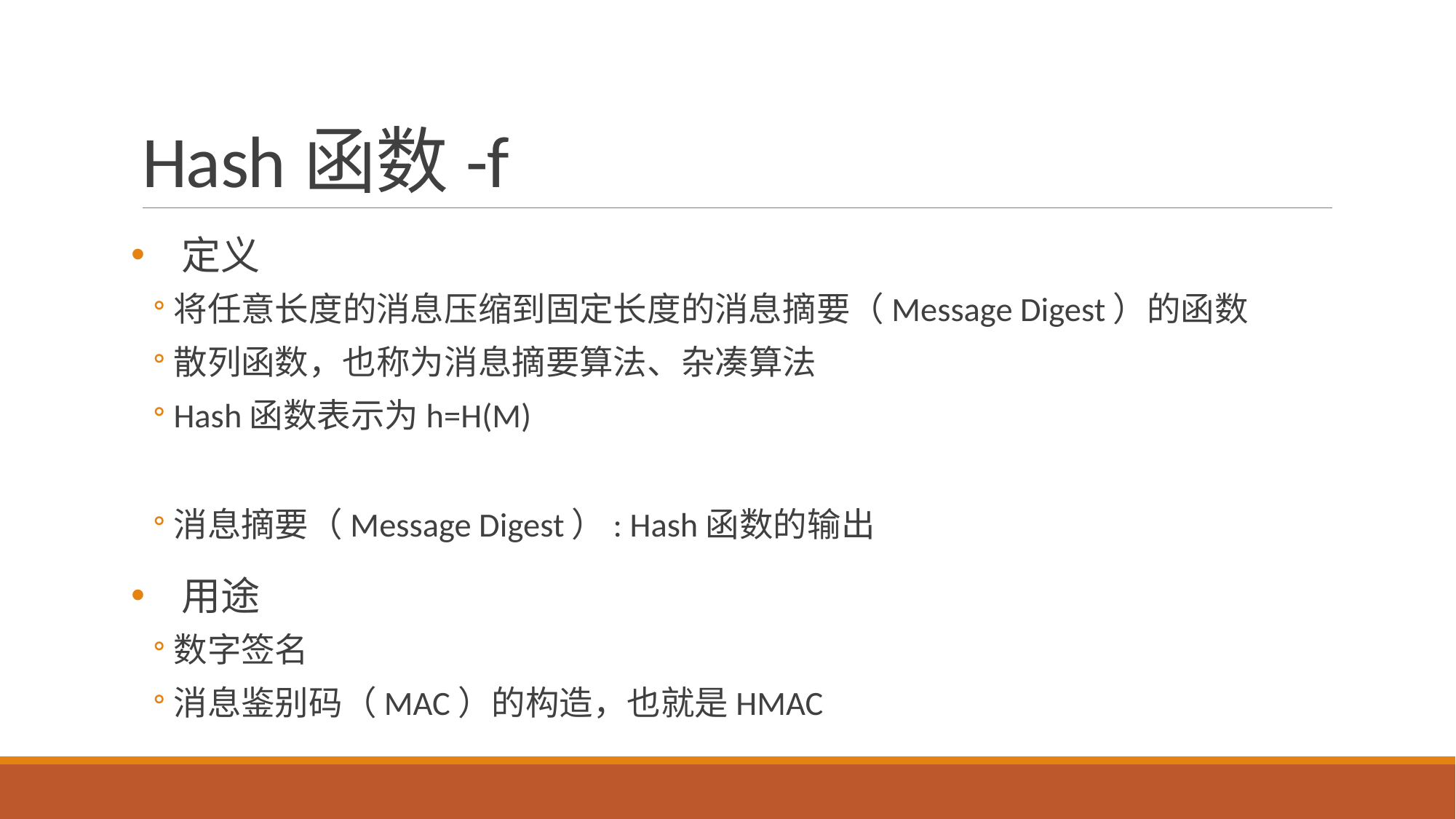

# Hash函数-f
定义
将任意长度的消息压缩到固定长度的消息摘要（Message Digest）的函数
散列函数，也称为消息摘要算法、杂凑算法
Hash函数表示为h=H(M)

消息摘要（Message Digest）: Hash函数的输出
用途
数字签名
消息鉴别码（MAC）的构造，也就是HMAC